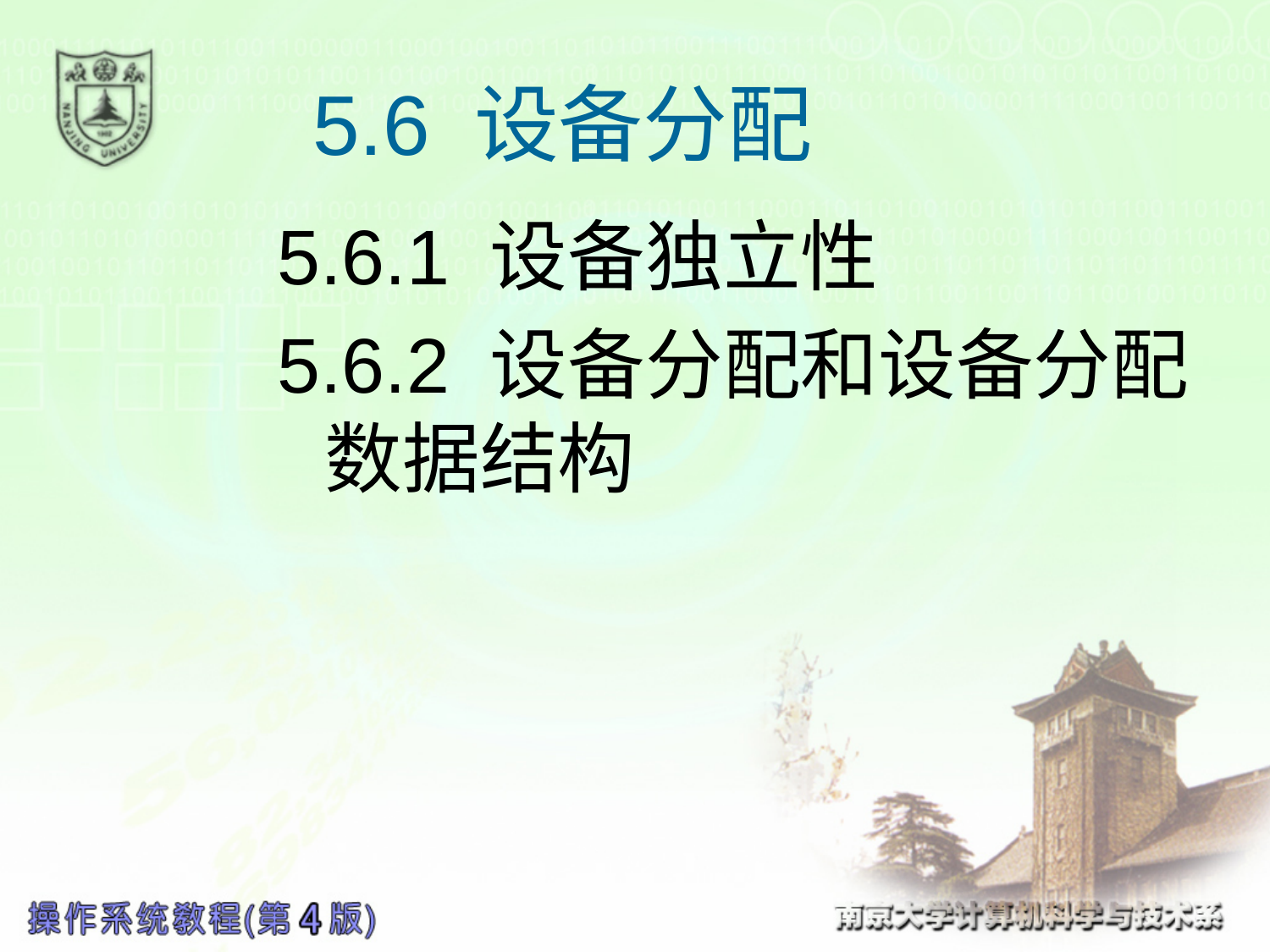

# 5.6 设备分配
5.6.1 设备独立性
5.6.2 设备分配和设备分配数据结构